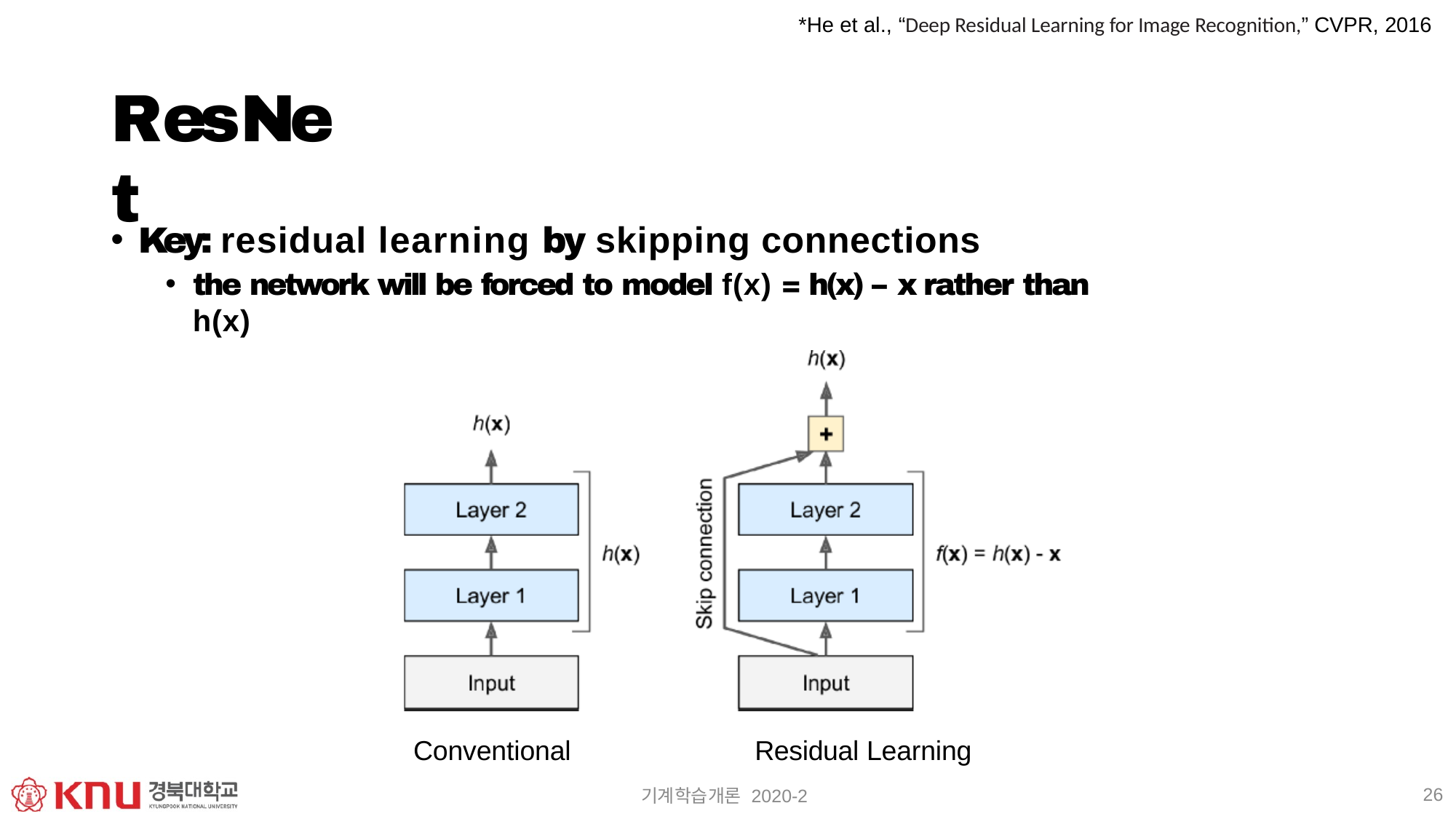

*He et al., “Deep Residual Learning for Image Recognition,” CVPR, 2016
# ResNet
Key: residual learning by skipping connections
the network will be forced to model f(x) = h(x) – x rather than h(x)

Conventional
Residual Learning
26
기계학습개론 2020-2